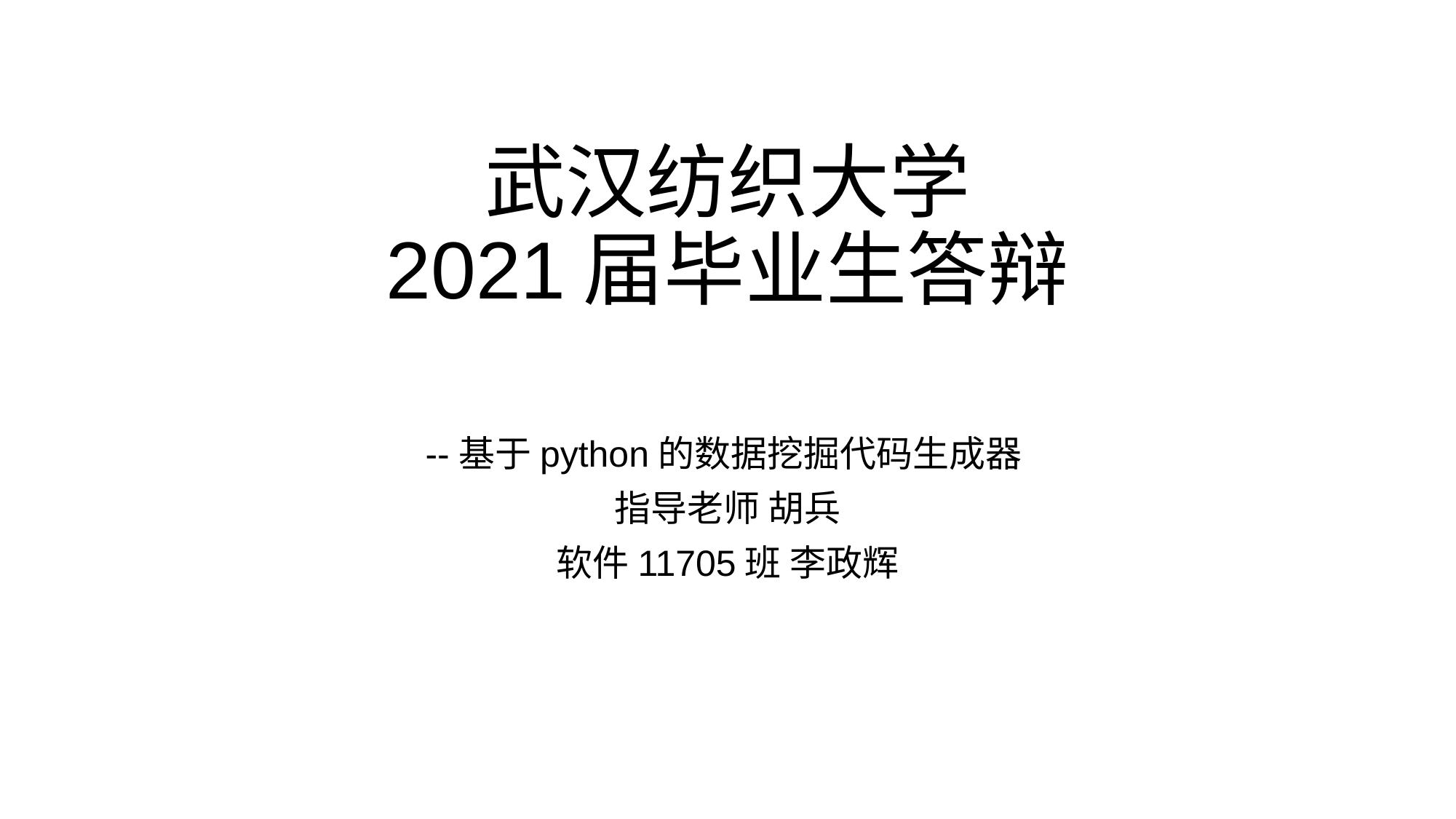

# 武汉纺织大学 2021届毕业生答辩
--基于python的数据挖掘代码生成器
指导老师 胡兵
软件11705班 李政辉